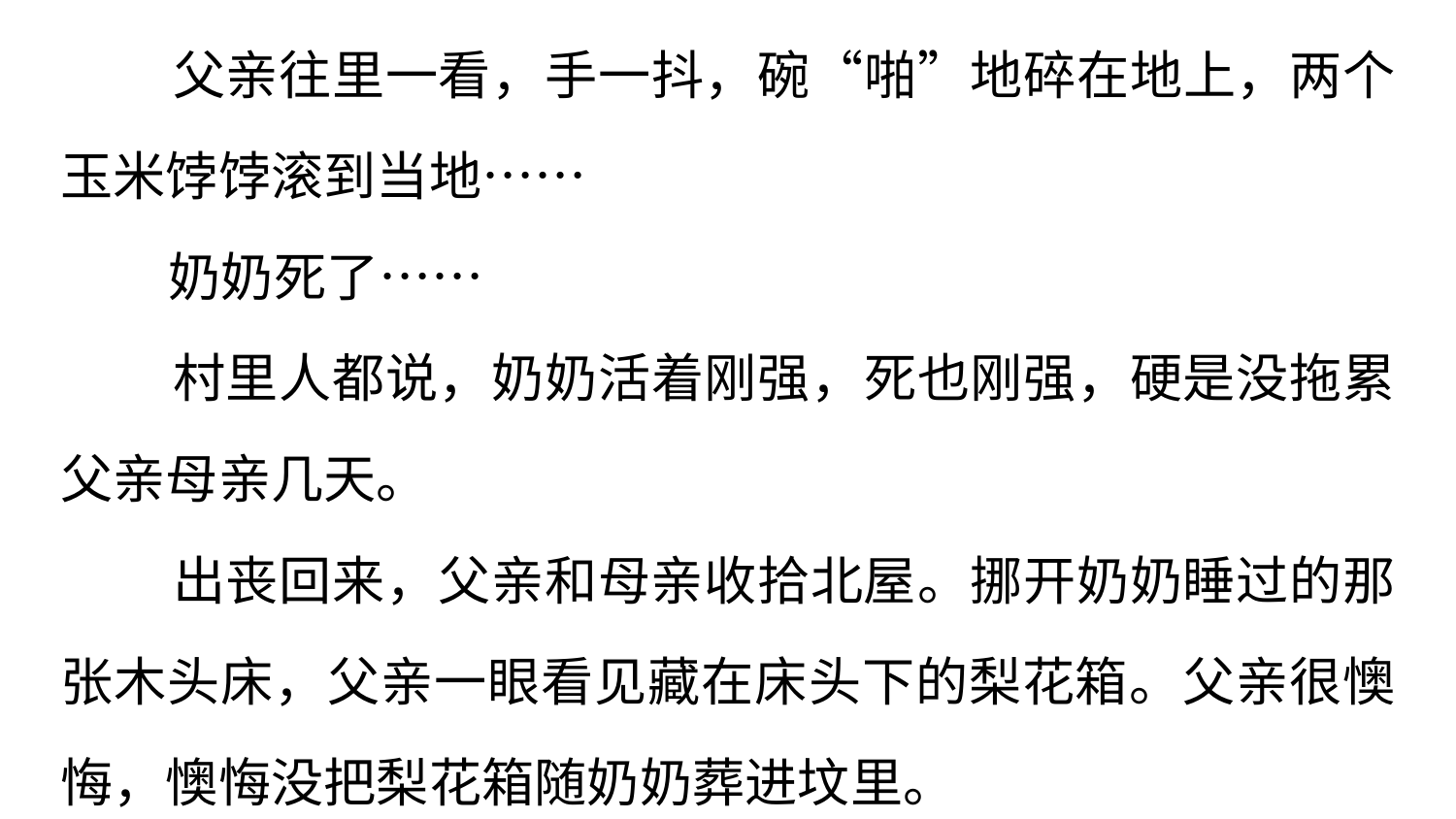

父亲往里一看，手一抖，碗“啪”地碎在地上，两个玉米饽饽滚到当地……
        奶奶死了……
        村里人都说，奶奶活着刚强，死也刚强，硬是没拖累父亲母亲几天。
        出丧回来，父亲和母亲收拾北屋。挪开奶奶睡过的那张木头床，父亲一眼看见藏在床头下的梨花箱。父亲很懊悔，懊悔没把梨花箱随奶奶葬进坟里。